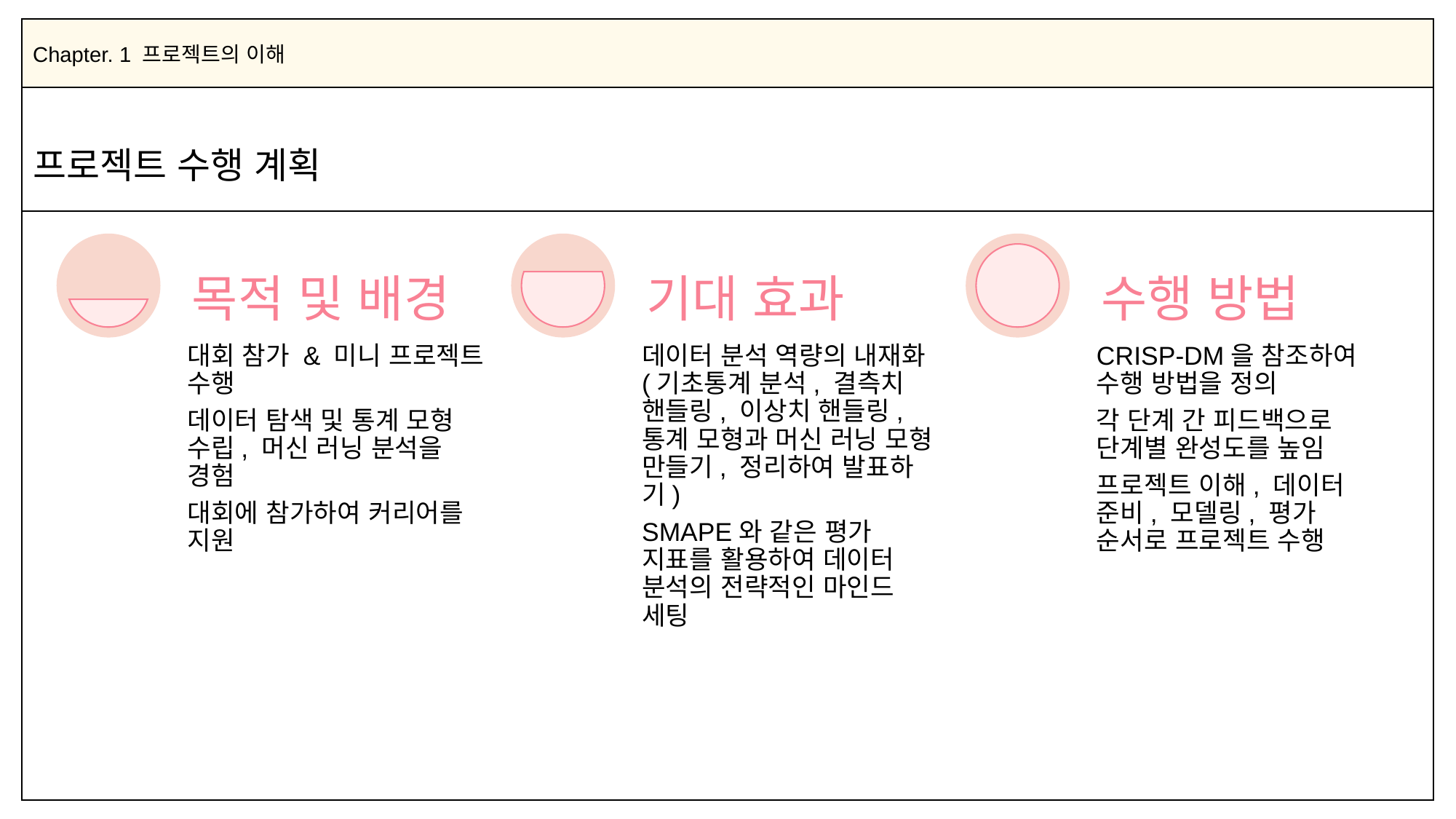

| Chapter. 1 프로젝트의 이해 |
| --- |
| 프로젝트 수행 계획 |
|  |
대회 참가 & 미니 프로젝트 수행
데이터 탐색 및 통계 모형 수립, 머신 러닝 분석을 경험
대회에 참가하여 커리어를 지원
목적 및 배경
데이터 분석 역량의 내재화 (기초통계 분석, 결측치 핸들링, 이상치 핸들링, 통계 모형과 머신 러닝 모형 만들기, 정리하여 발표하기)
SMAPE와 같은 평가 지표를 활용하여 데이터 분석의 전략적인 마인드 세팅
기대 효과
CRISP-DM을 참조하여 수행 방법을 정의
각 단계 간 피드백으로 단계별 완성도를 높임
프로젝트 이해, 데이터 준비, 모델링, 평가 순서로 프로젝트 수행
수행 방법